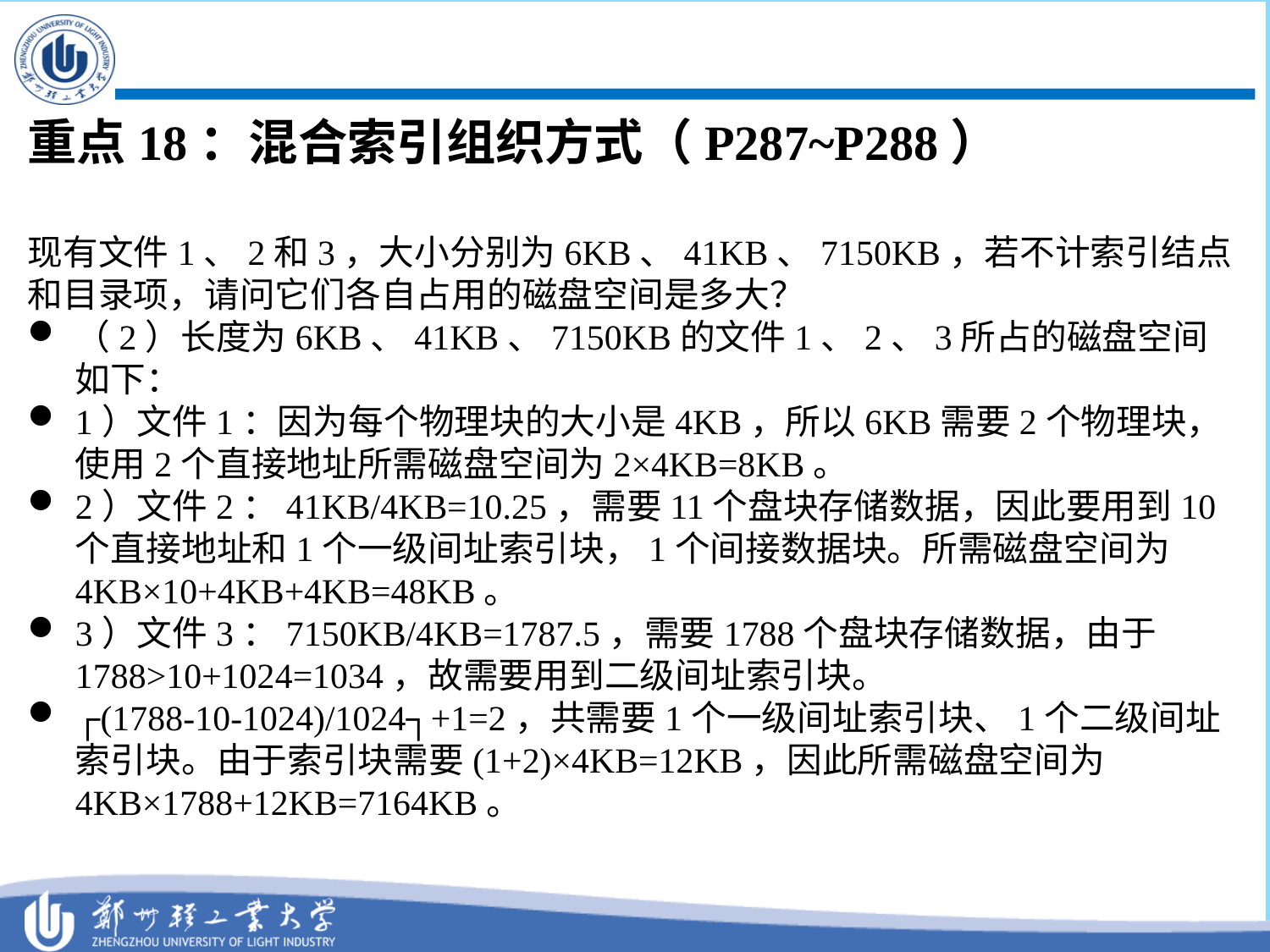

#
重点18：混合索引组织方式（P287~P288）

现有文件1、2和3，大小分别为6KB、41KB、7150KB，若不计索引结点和目录项，请问它们各自占用的磁盘空间是多大？
（2）长度为6KB、41KB、7150KB的文件1、2、3所占的磁盘空间如下：
1）文件1：因为每个物理块的大小是4KB，所以6KB需要2个物理块，使用2个直接地址所需磁盘空间为2×4KB=8KB。
2）文件2：41KB/4KB=10.25，需要11个盘块存储数据，因此要用到10个直接地址和1个一级间址索引块，1个间接数据块。所需磁盘空间为4KB×10+4KB+4KB=48KB。
3）文件3：7150KB/4KB=1787.5，需要1788个盘块存储数据，由于1788>10+1024=1034，故需要用到二级间址索引块。
┌(1788-10-1024)/1024┐+1=2，共需要1个一级间址索引块、1个二级间址索引块。由于索引块需要(1+2)×4KB=12KB，因此所需磁盘空间为4KB×1788+12KB=7164KB。